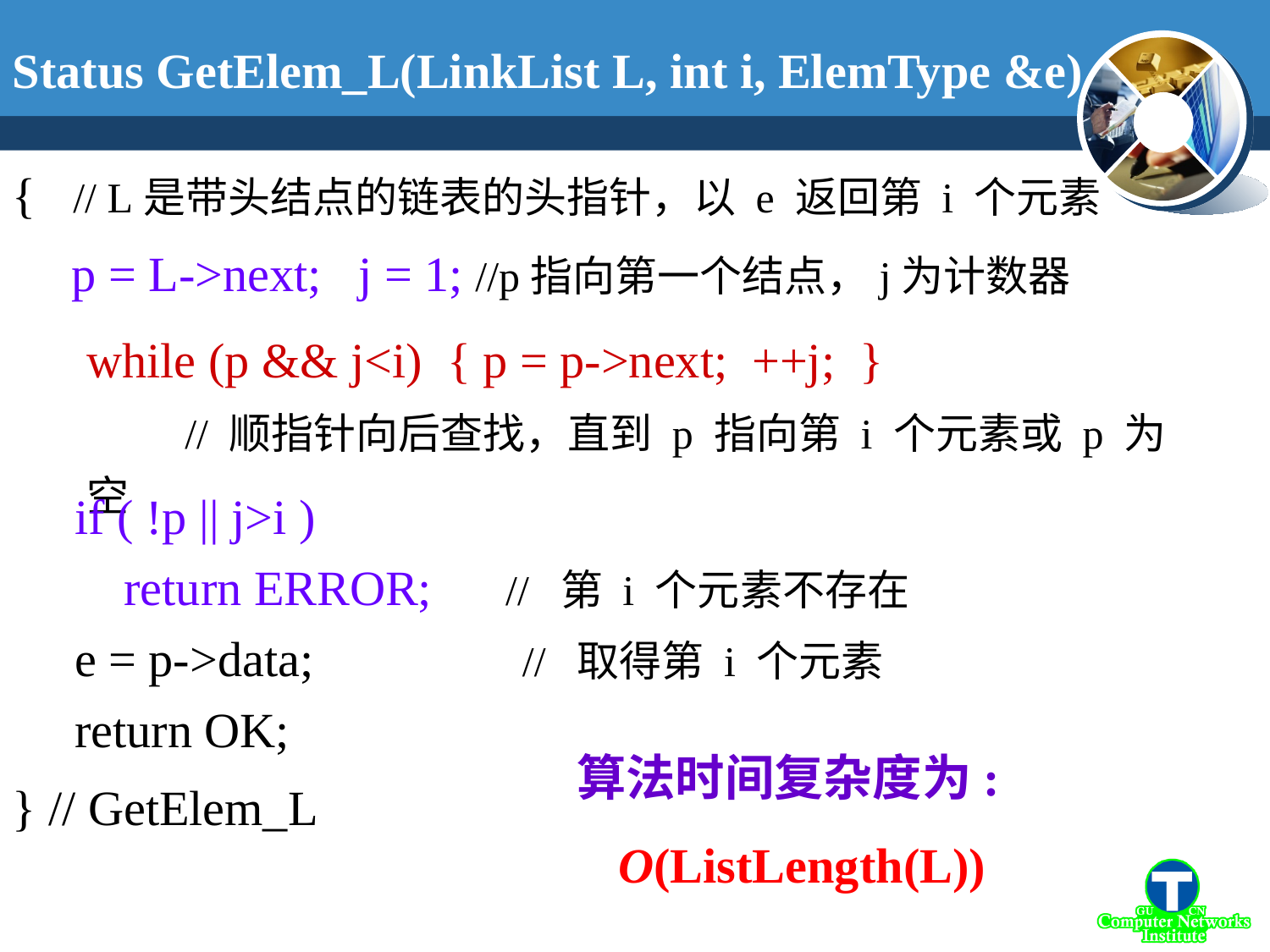

Status GetElem_L(LinkList L, int i, ElemType &e)

{   // L是带头结点的链表的头指针，以 e 返回第 i 个元素

} // GetElem_L
p = L->next;   j = 1; //p指向第一个结点，j为计数器
while (p && j<i)  { p = p->next;  ++j;  }
        // 顺指针向后查找，直到 p 指向第 i 个元素或 p 为空
if ( !p || j>i )
    return ERROR;      //  第 i 个元素不存在
e = p->data;                 //  取得第 i 个元素
return OK;
算法时间复杂度为:
O(ListLength(L))